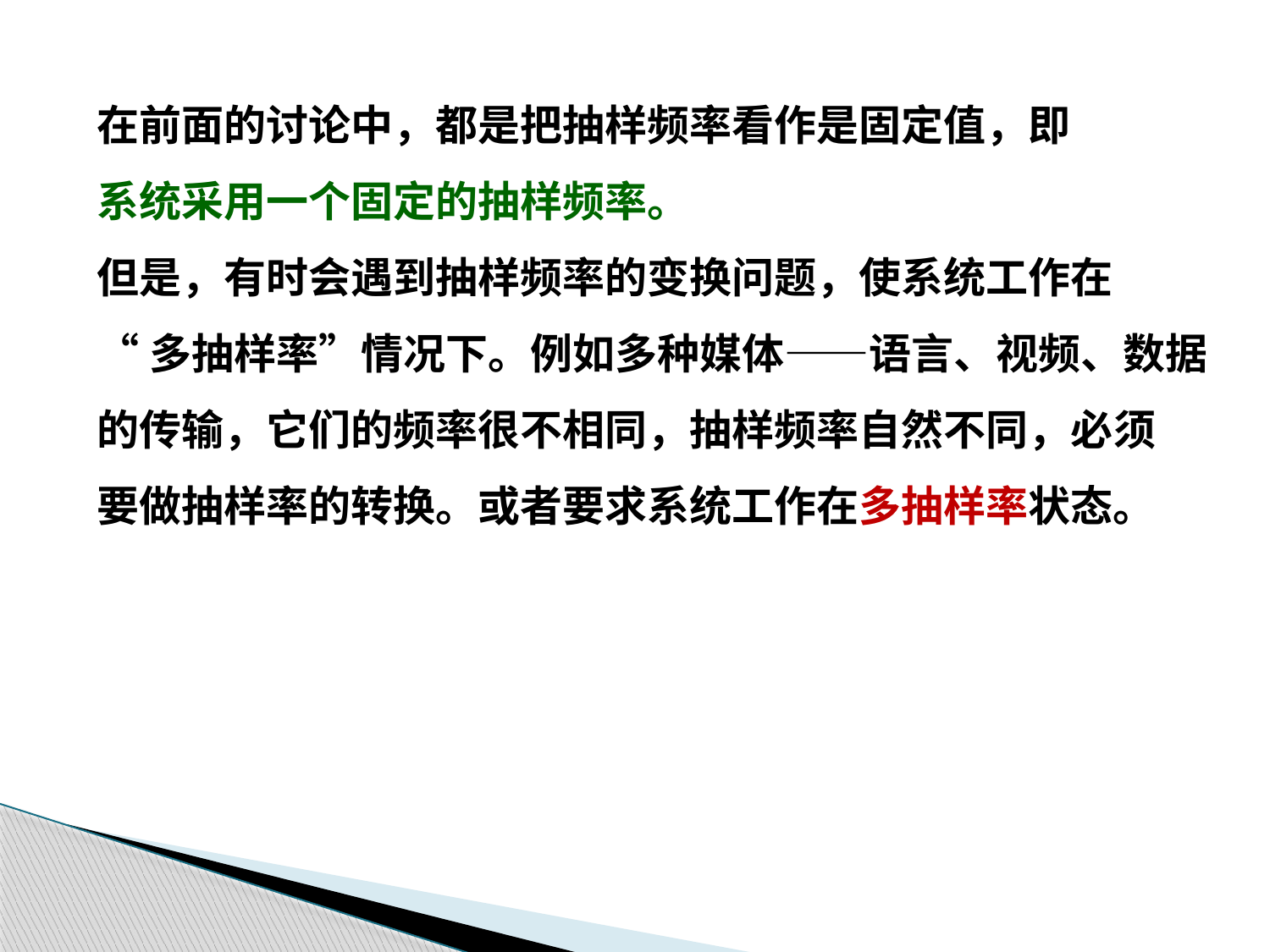

在前面的讨论中，都是把抽样频率看作是固定值，即
系统采用一个固定的抽样频率。
但是，有时会遇到抽样频率的变换问题，使系统工作在
“多抽样率”情况下。例如多种媒体——语言、视频、数据
的传输，它们的频率很不相同，抽样频率自然不同，必须
要做抽样率的转换。或者要求系统工作在多抽样率状态。